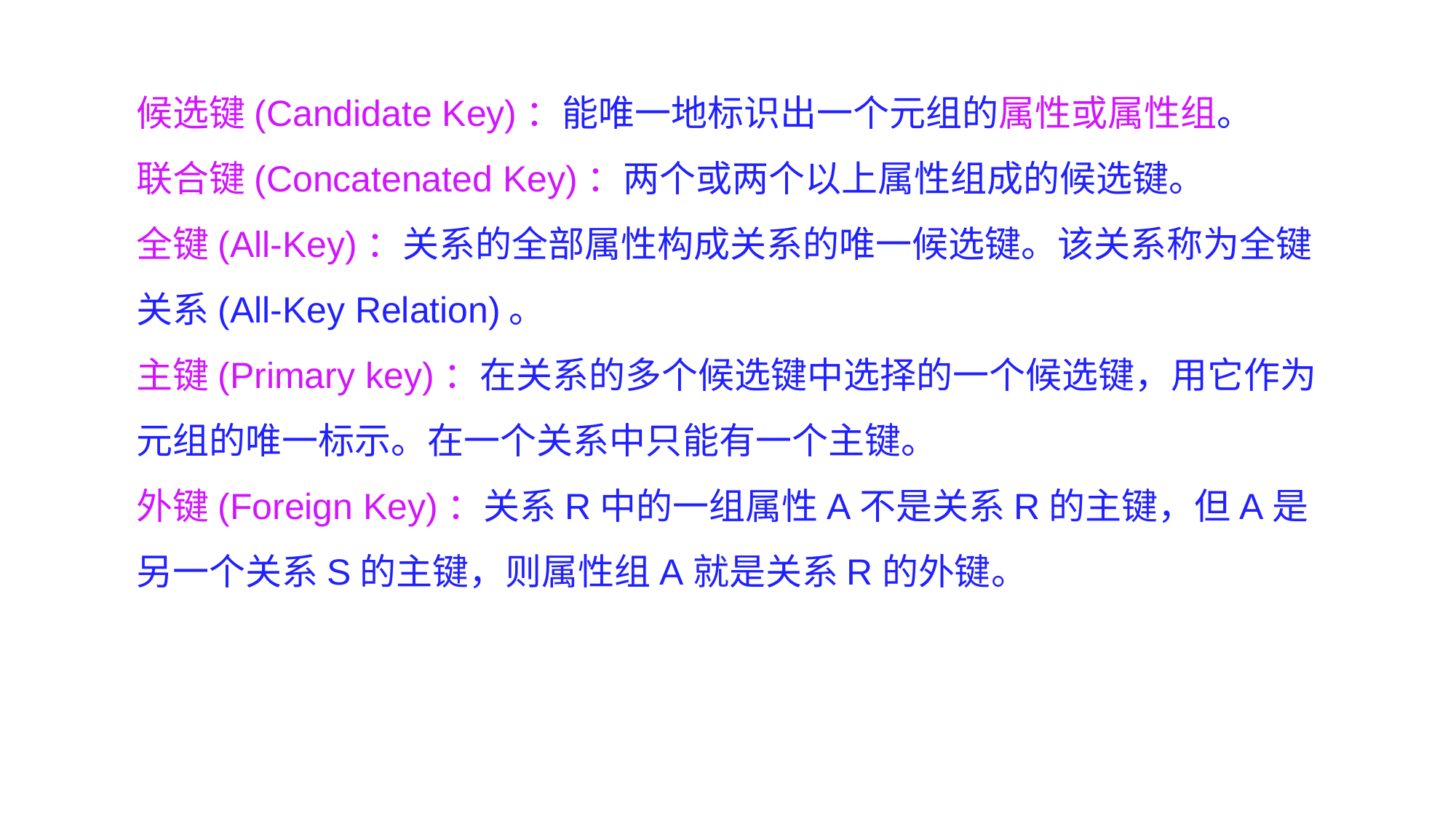

候选键(Candidate Key)：能唯一地标识出一个元组的属性或属性组。
联合键(Concatenated Key)：两个或两个以上属性组成的候选键。
全键(All-Key)：关系的全部属性构成关系的唯一候选键。该关系称为全键关系(All-Key Relation)。
主键(Primary key)：在关系的多个候选键中选择的一个候选键，用它作为元组的唯一标示。在一个关系中只能有一个主键。
外键(Foreign Key)：关系R中的一组属性A不是关系R的主键，但A是另一个关系S的主键，则属性组A就是关系R的外键。